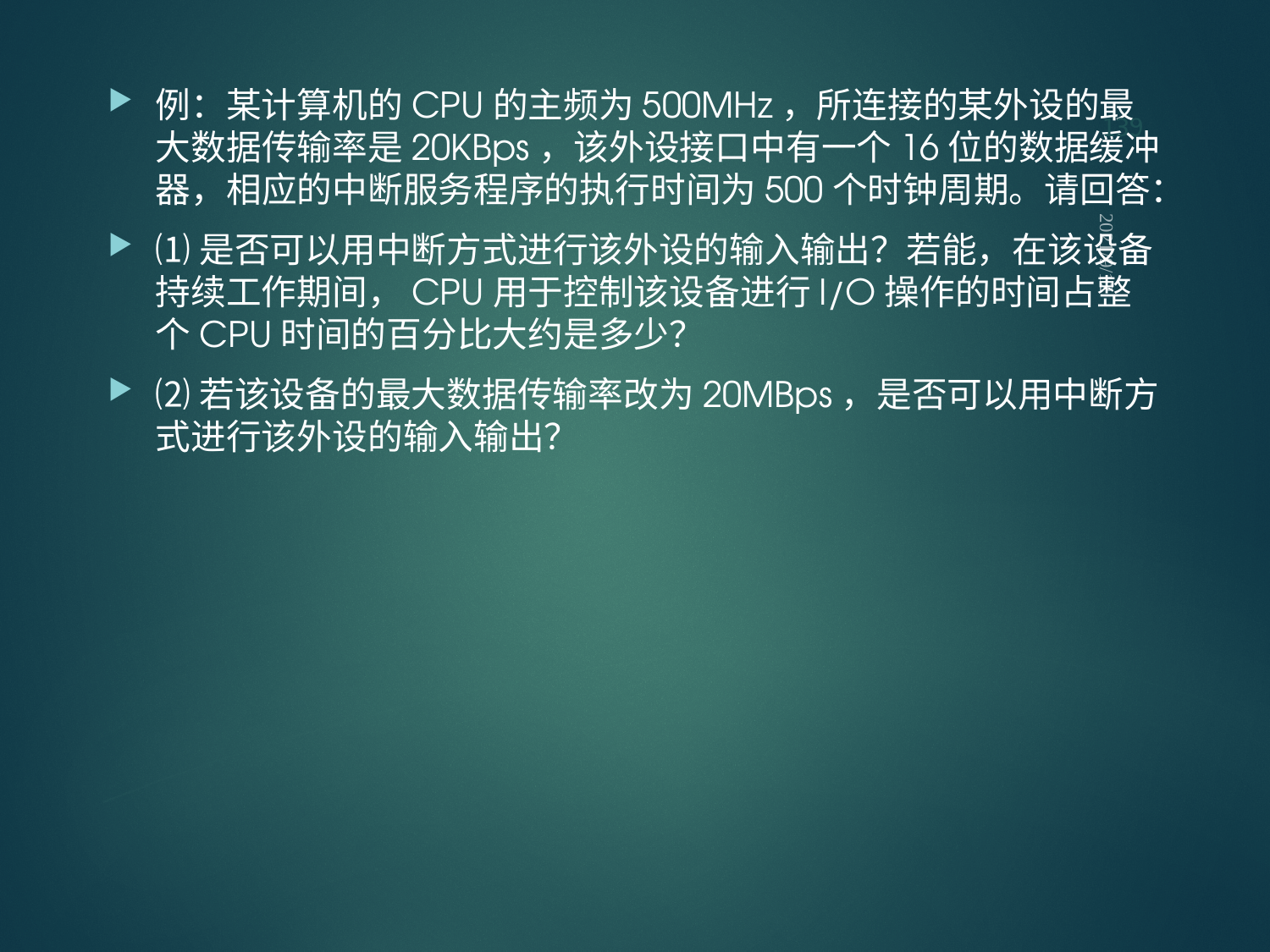

139
例：某计算机的CPU的主频为500MHz，所连接的某外设的最大数据传输率是20KBps，该外设接口中有一个16位的数据缓冲器，相应的中断服务程序的执行时间为500个时钟周期。请回答：
⑴是否可以用中断方式进行该外设的输入输出？若能，在该设备持续工作期间，CPU用于控制该设备进行I/O操作的时间占整个CPU时间的百分比大约是多少？
⑵若该设备的最大数据传输率改为20MBps，是否可以用中断方式进行该外设的输入输出？
2021/9/12